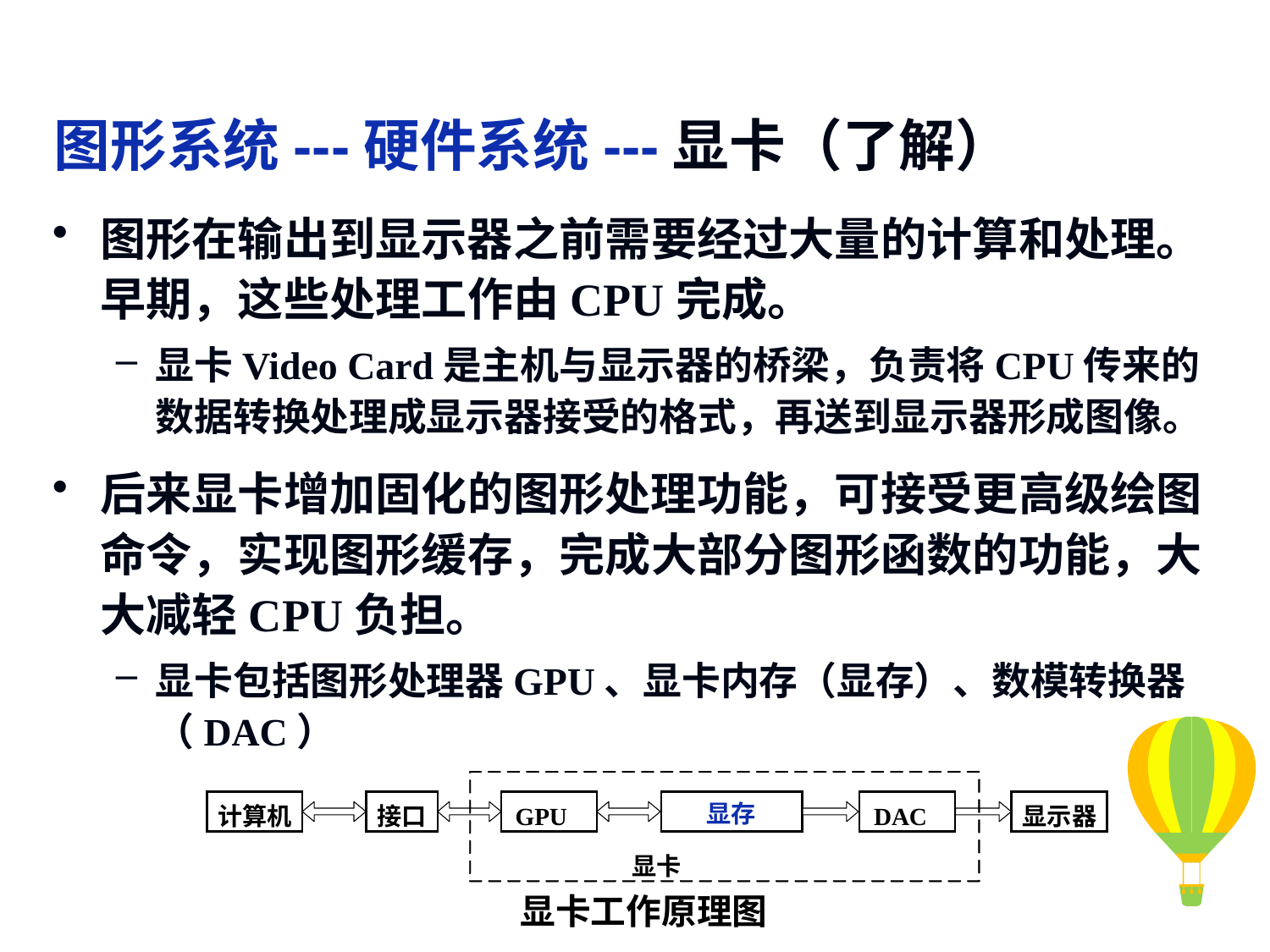

图形系统---硬件系统---显卡（了解）
图形在输出到显示器之前需要经过大量的计算和处理。早期，这些处理工作由CPU完成。
显卡Video Card是主机与显示器的桥梁，负责将CPU传来的数据转换处理成显示器接受的格式，再送到显示器形成图像。
后来显卡增加固化的图形处理功能，可接受更高级绘图命令，实现图形缓存，完成大部分图形函数的功能，大大减轻CPU负担。
显卡包括图形处理器GPU、显卡内存（显存）、数模转换器（DAC）

显存
计算机
接口
GPU
DAC
显示器

显卡
 显卡工作原理图